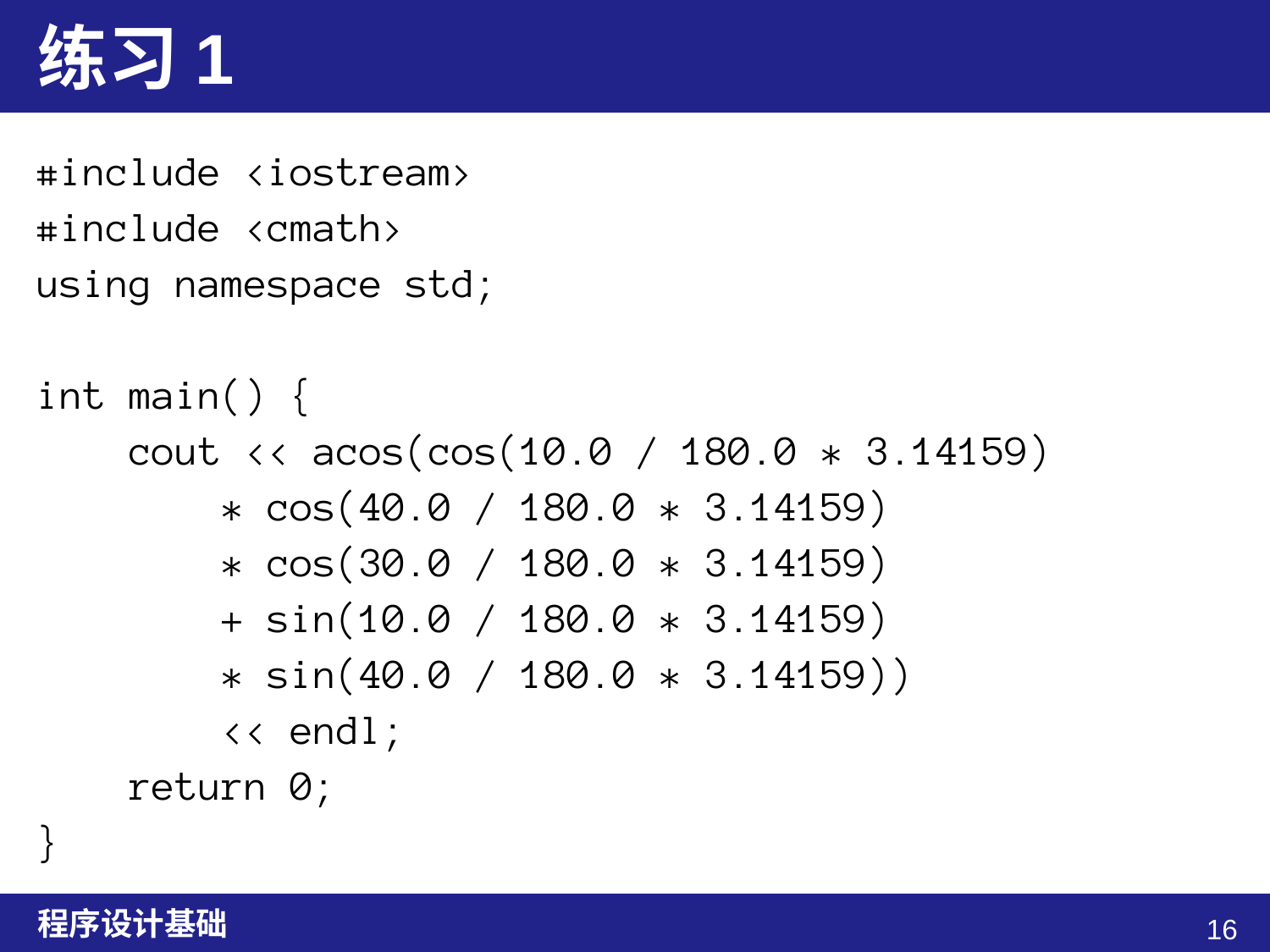

# 练习1
#include <iostream>
#include <cmath>
using namespace std;

int main() {
    cout << acos(cos(10.0 / 180.0 * 3.14159)
        * cos(40.0 / 180.0 * 3.14159)
        * cos(30.0 / 180.0 * 3.14159)
        + sin(10.0 / 180.0 * 3.14159)
        * sin(40.0 / 180.0 * 3.14159))
        << endl;
    return 0;
}